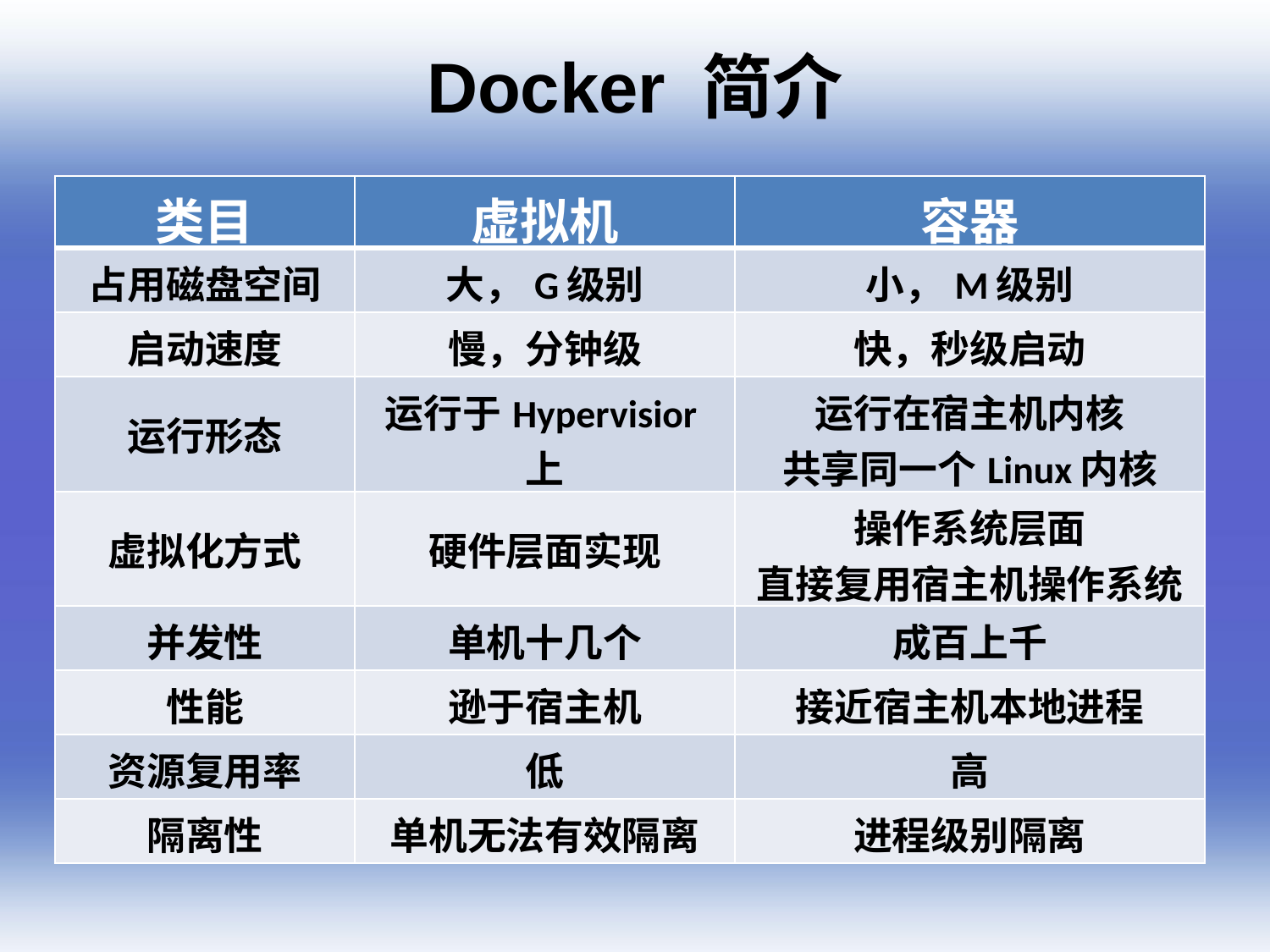

Docker 简介
| 类目 | 虚拟机 | 容器 |
| --- | --- | --- |
| 占用磁盘空间 | 大，G级别 | 小，M级别 |
| 启动速度 | 慢，分钟级 | 快，秒级启动 |
| 运行形态 | 运行于Hypervisior上 | 运行在宿主机内核 共享同一个Linux内核 |
| 虚拟化方式 | 硬件层面实现 | 操作系统层面 直接复用宿主机操作系统 |
| 并发性 | 单机十几个 | 成百上千 |
| 性能 | 逊于宿主机 | 接近宿主机本地进程 |
| 资源复用率 | 低 | 高 |
| 隔离性 | 单机无法有效隔离 | 进程级别隔离 |